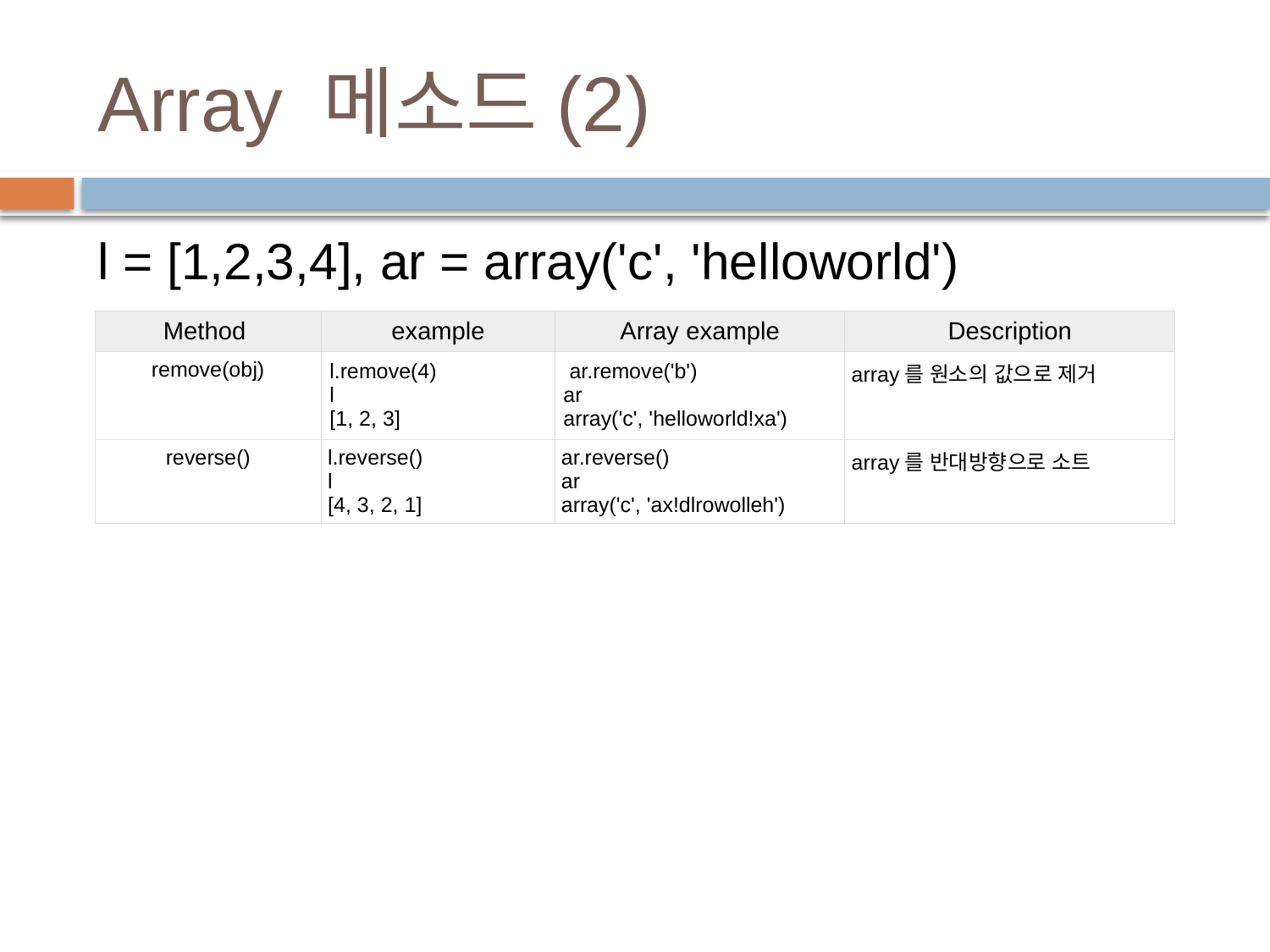

# Array 메소드(2)
l = [1,2,3,4], ar = array('c', 'helloworld')

| Method | example | Array example | Description |
| --- | --- | --- | --- |
| remove(obj) | l.remove(4) l [1, 2, 3] | ar.remove('b') ar array('c', 'helloworld!xa') | array를 원소의 값으로 제거 |
| reverse() | l.reverse() l [4, 3, 2, 1] | ar.reverse() ar array('c', 'ax!dlrowolleh') | array를 반대방향으로 소트 |